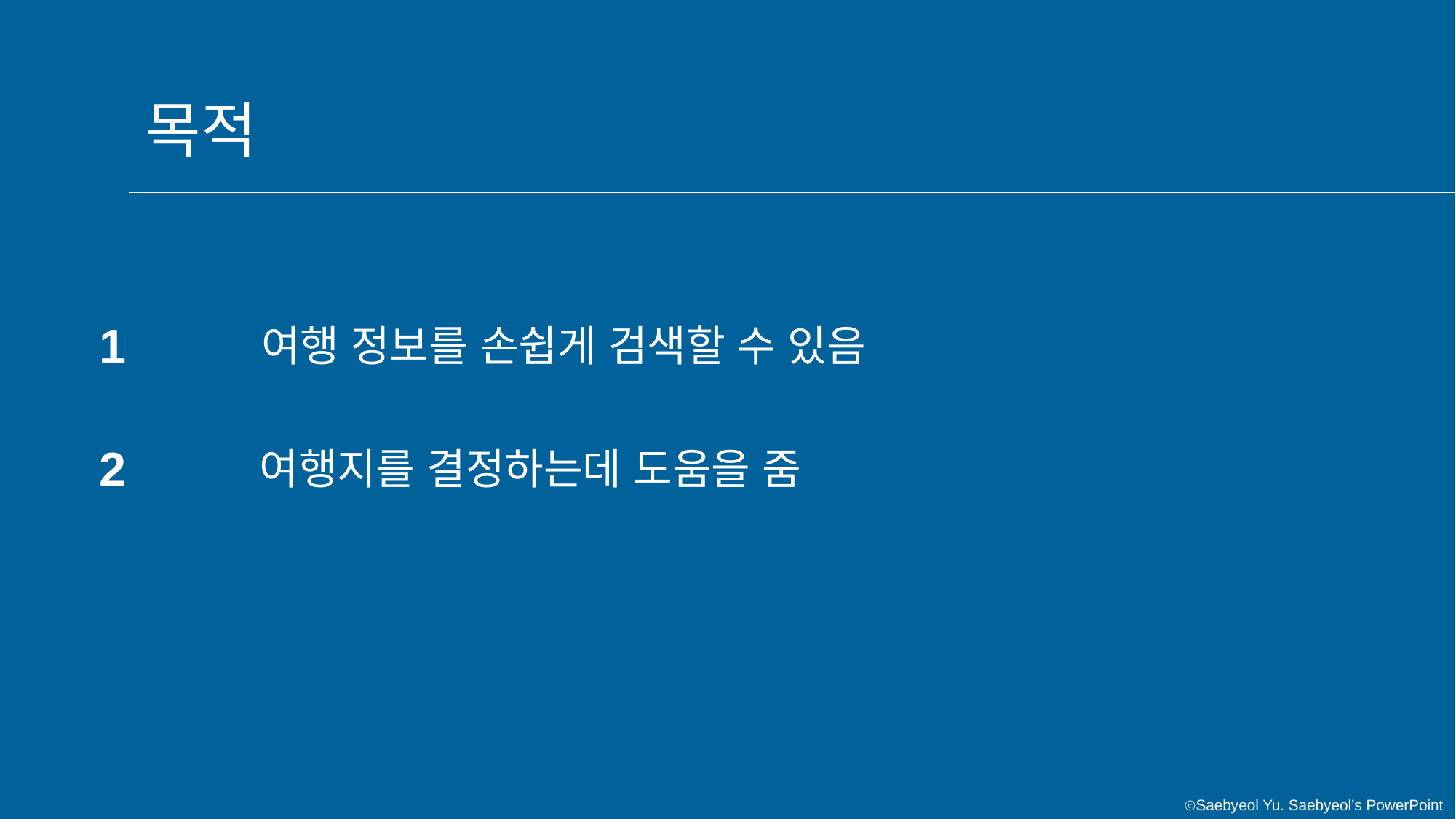

목적
1
여행 정보를 손쉽게 검색할 수 있음
2
여행지를 결정하는데 도움을 줌